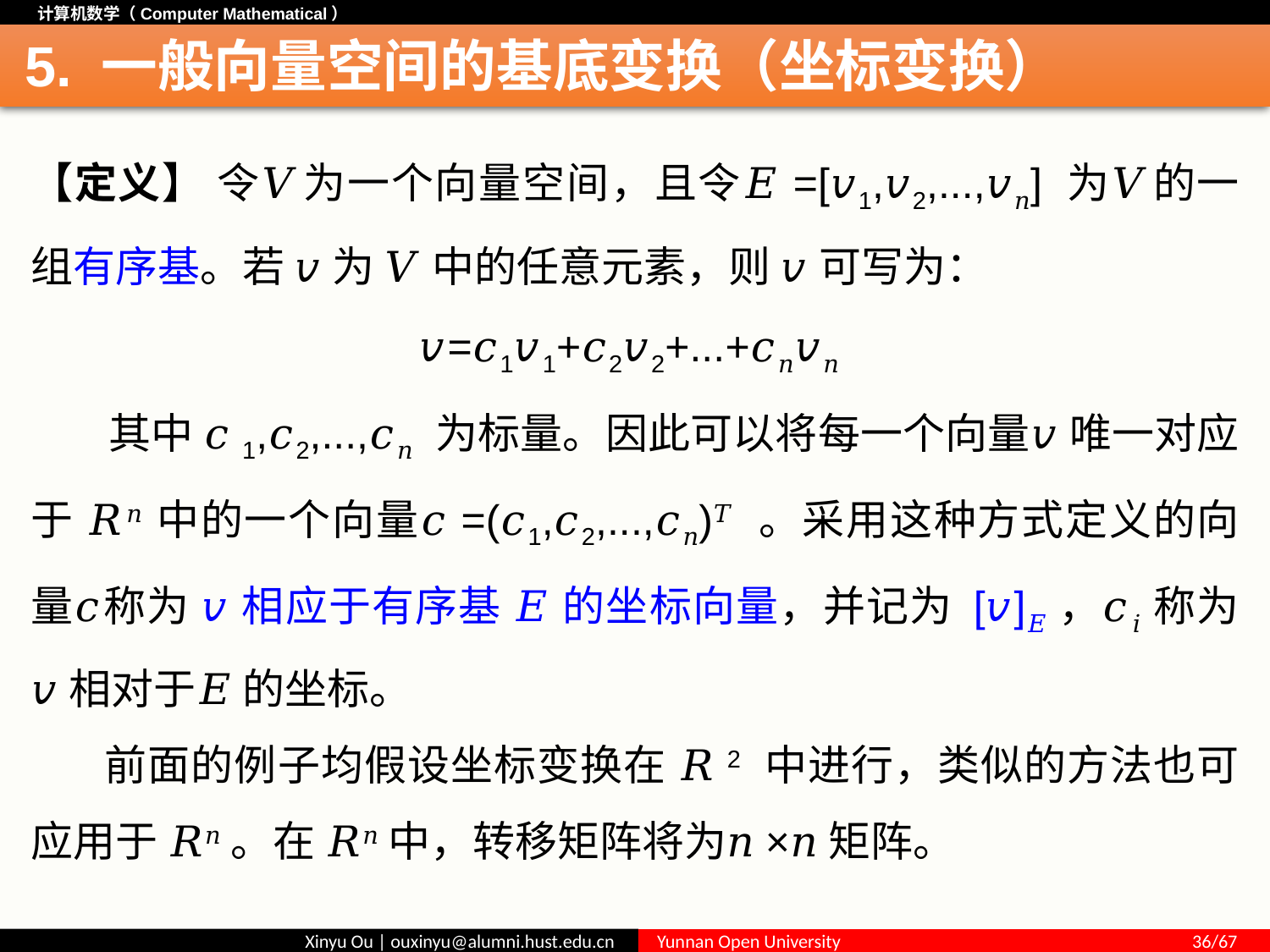

# 5. 一般向量空间的基底变换（坐标变换）
【定义】 令𝑉为一个向量空间，且令𝐸=[𝑣1,𝑣2,...,𝑣𝑛] 为𝑉的一组有序基。若 𝑣 为 𝑉 中的任意元素，则 𝑣 可写为：
𝑣=𝑐1𝑣1+𝑐2𝑣2+...+𝑐𝑛𝑣𝑛
       其中 𝑐1,𝑐2,...,𝑐𝑛 为标量。因此可以将每一个向量𝑣 唯一对应于 𝑅𝑛 中的一个向量𝑐=(𝑐1,𝑐2,...,𝑐𝑛)𝑇 。采用这种方式定义的向量𝑐称为 𝑣 相应于有序基 𝐸 的坐标向量，并记为 [𝑣]𝐸，𝑐𝑖 称为 𝑣 相对于𝐸 的坐标。
      前面的例子均假设坐标变换在 𝑅2 中进行，类似的方法也可应用于 𝑅𝑛 。在 𝑅𝑛 中，转移矩阵将为𝑛×𝑛矩阵。